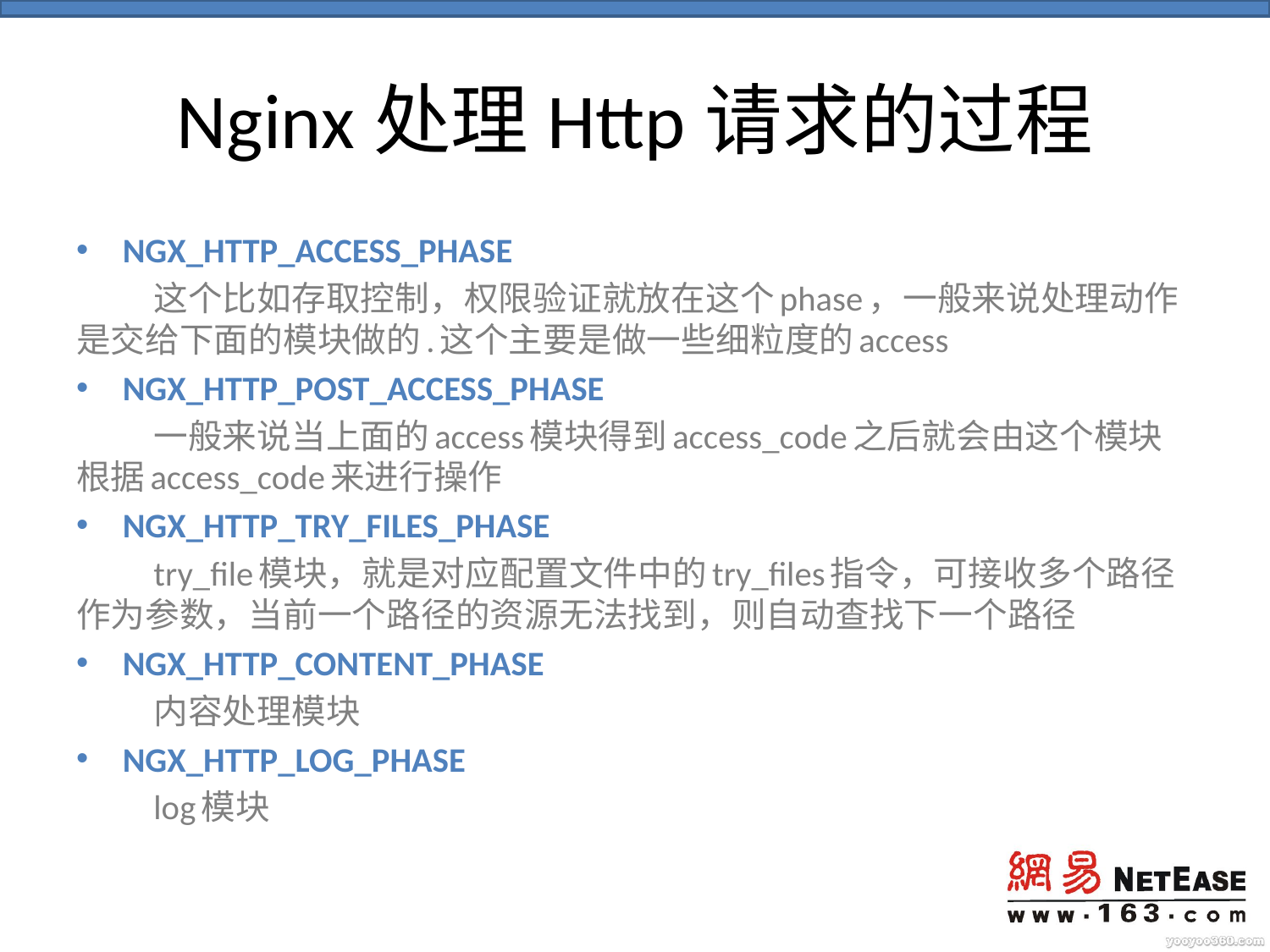

# Nginx处理Http请求的过程
NGX_HTTP_ACCESS_PHASE
	这个比如存取控制，权限验证就放在这个phase，一般来说处理动作是交给下面的模块做的.这个主要是做一些细粒度的access
NGX_HTTP_POST_ACCESS_PHASE
	一般来说当上面的access模块得到access_code之后就会由这个模块根据access_code来进行操作
NGX_HTTP_TRY_FILES_PHASE
	try_file模块，就是对应配置文件中的try_files指令，可接收多个路径作为参数，当前一个路径的资源无法找到，则自动查找下一个路径
NGX_HTTP_CONTENT_PHASE
	内容处理模块
NGX_HTTP_LOG_PHASE
	log模块